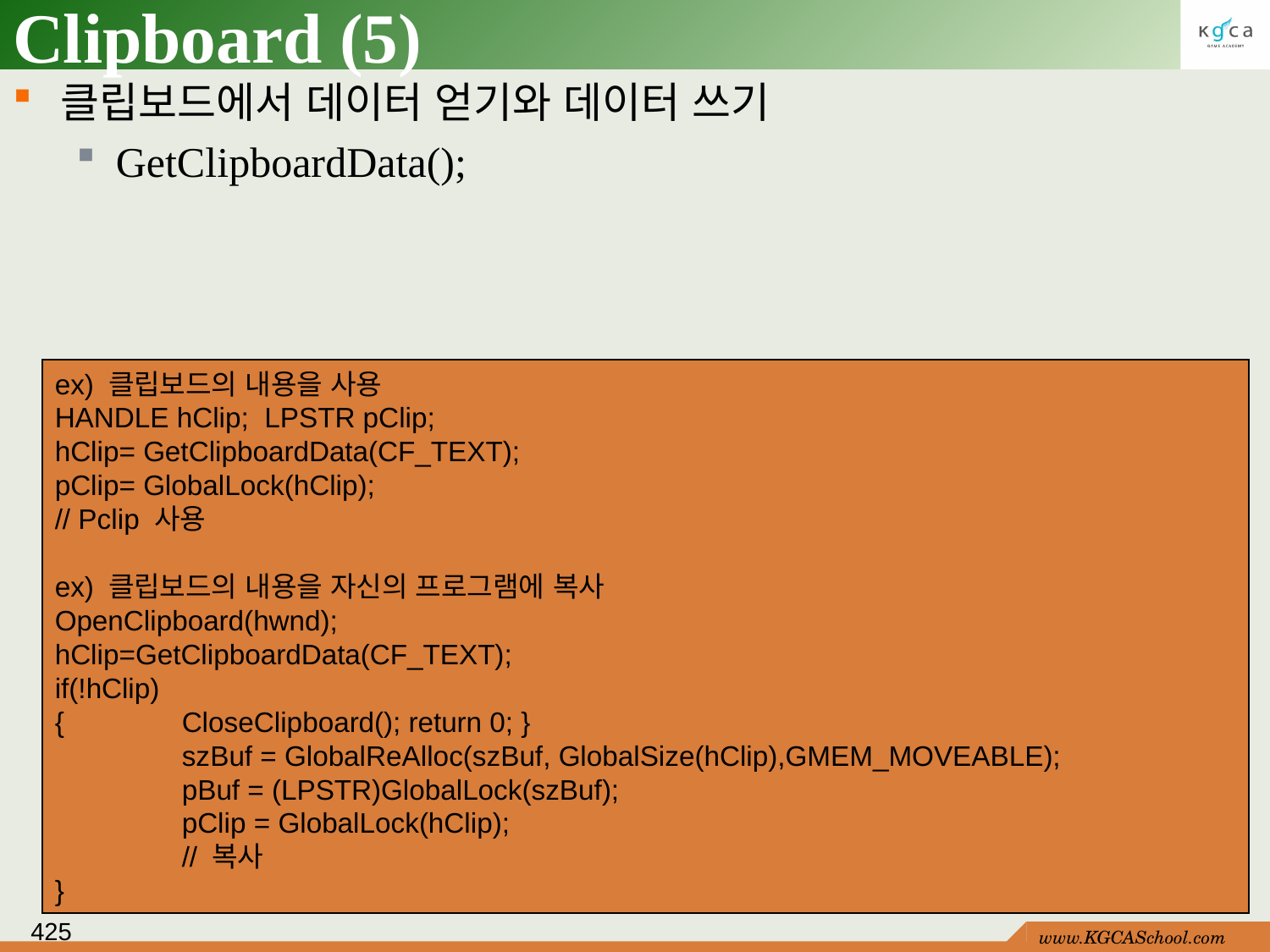

# Clipboard (5)
클립보드에서 데이터 얻기와 데이터 쓰기
GetClipboardData();

ex) 클립보드의 내용을 사용
HANDLE hClip;  LPSTR pClip;
hClip= GetClipboardData(CF_TEXT);
pClip= GlobalLock(hClip);
// Pclip 사용

ex) 클립보드의 내용을 자신의 프로그램에 복사
OpenClipboard(hwnd);
hClip=GetClipboardData(CF_TEXT);
if(!hClip)
{	CloseClipboard(); return 0; }
	szBuf = GlobalReAlloc(szBuf, GlobalSize(hClip),GMEM_MOVEABLE);
	pBuf = (LPSTR)GlobalLock(szBuf);
	pClip = GlobalLock(hClip);
	// 복사
}
425